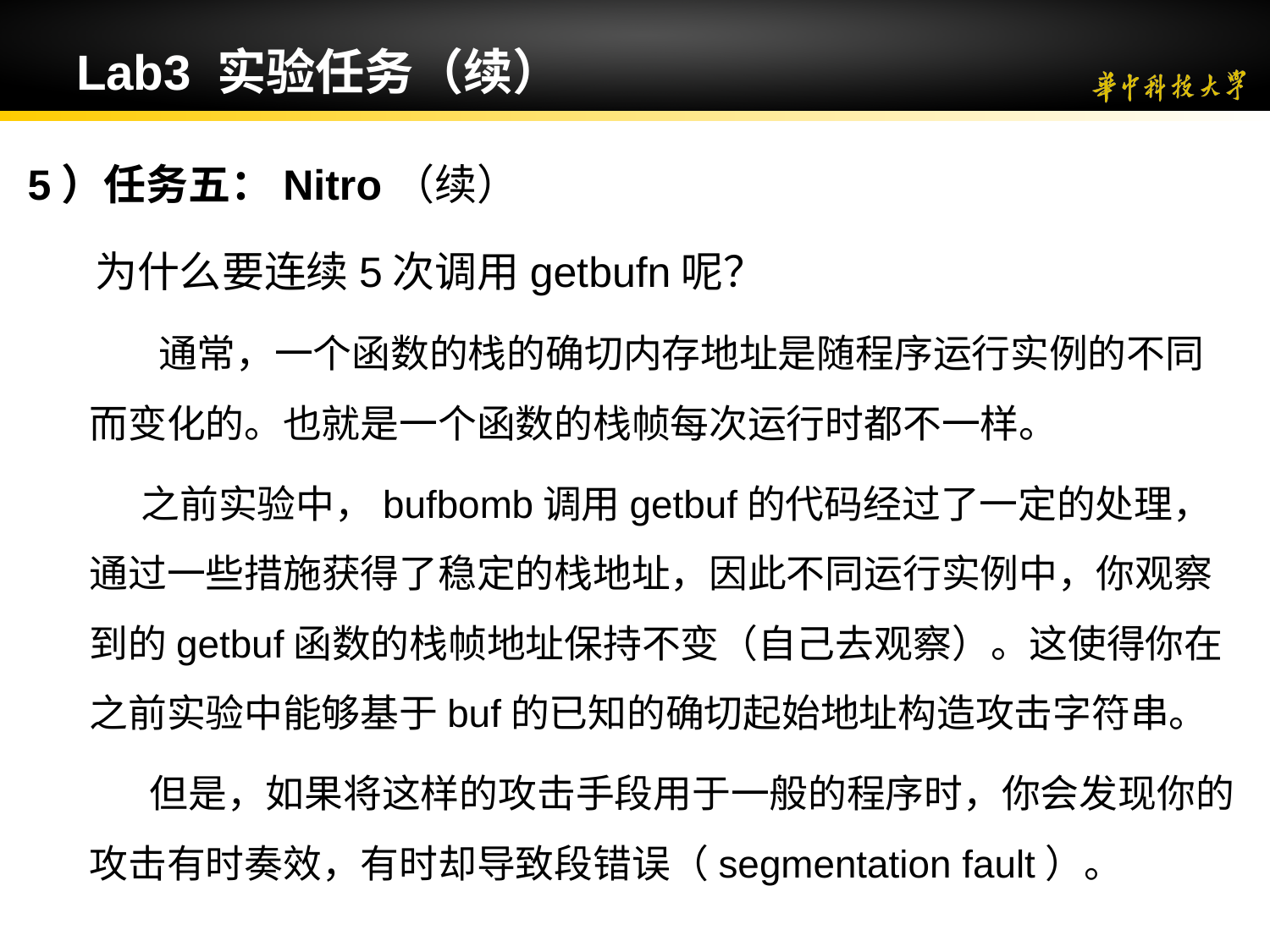

# Lab3 实验任务（续）
5）任务五：Nitro（续）
      为什么要连续5次调用getbufn呢？
              通常，一个函数的栈的确切内存地址是随程序运行实例的不同而变化的。也就是一个函数的栈帧每次运行时都不一样。
            之前实验中，bufbomb调用getbuf的代码经过了一定的处理，通过一些措施获得了稳定的栈地址，因此不同运行实例中，你观察到的getbuf函数的栈帧地址保持不变（自己去观察）。这使得你在之前实验中能够基于buf的已知的确切起始地址构造攻击字符串。
             但是，如果将这样的攻击手段用于一般的程序时，你会发现你的攻击有时奏效，有时却导致段错误（segmentation fault）。